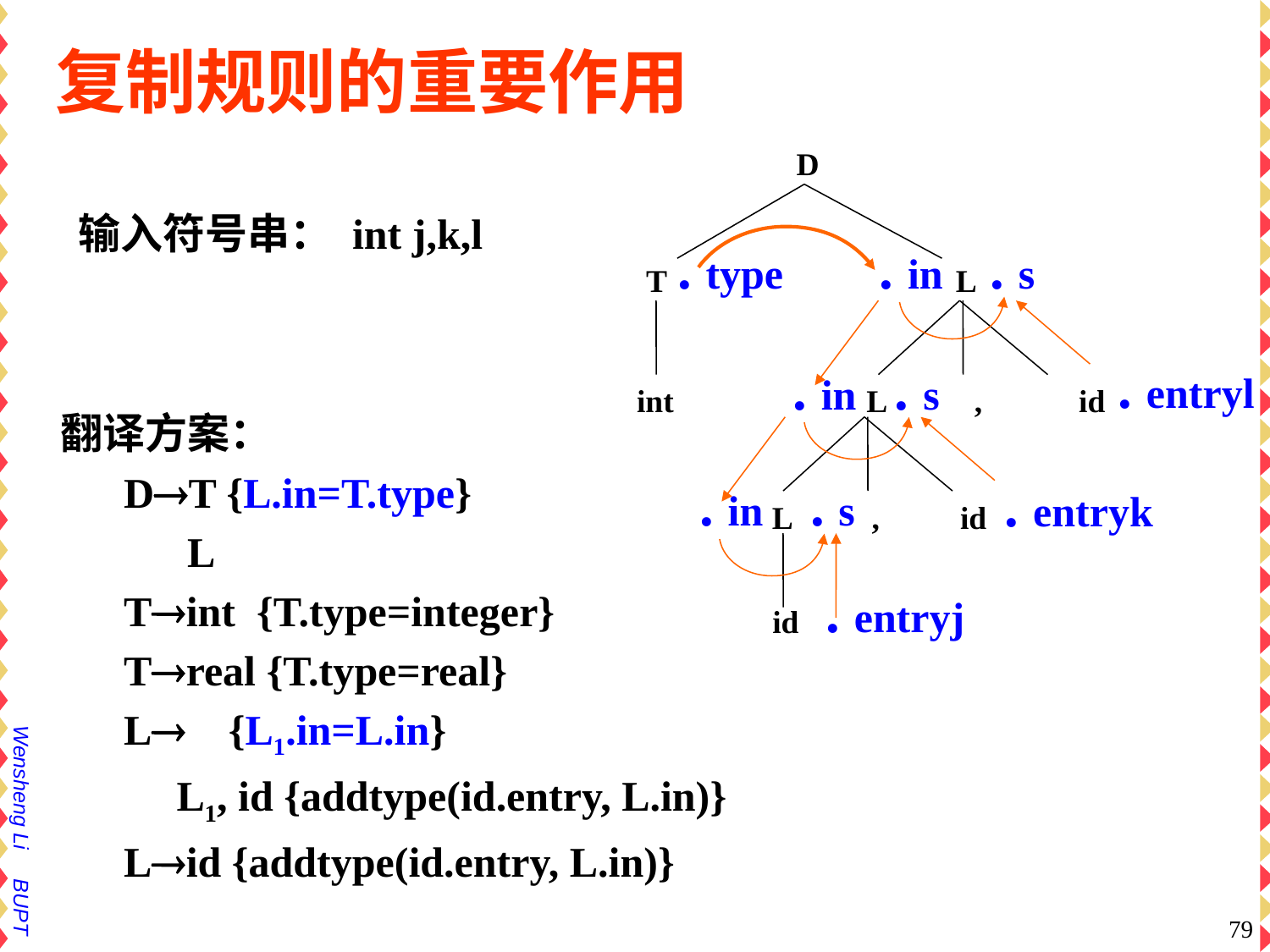

# 复制规则的重要作用
D

T                                    L

int                        L           ,            id

L          ,          id

id
输入符号串： int j,k,l
. type

. in
. s

. in
. entryl
. s

翻译方案：
D→T {L.in=T.type}
      L
T→int  {T.type=integer}
T→real {T.type=real}
L→    {L1.in=L.in}
     L1, id {addtype(id.entry, L.in)}
L→id {addtype(id.entry, L.in)}

. in
. s

. entryk
. entryj
79